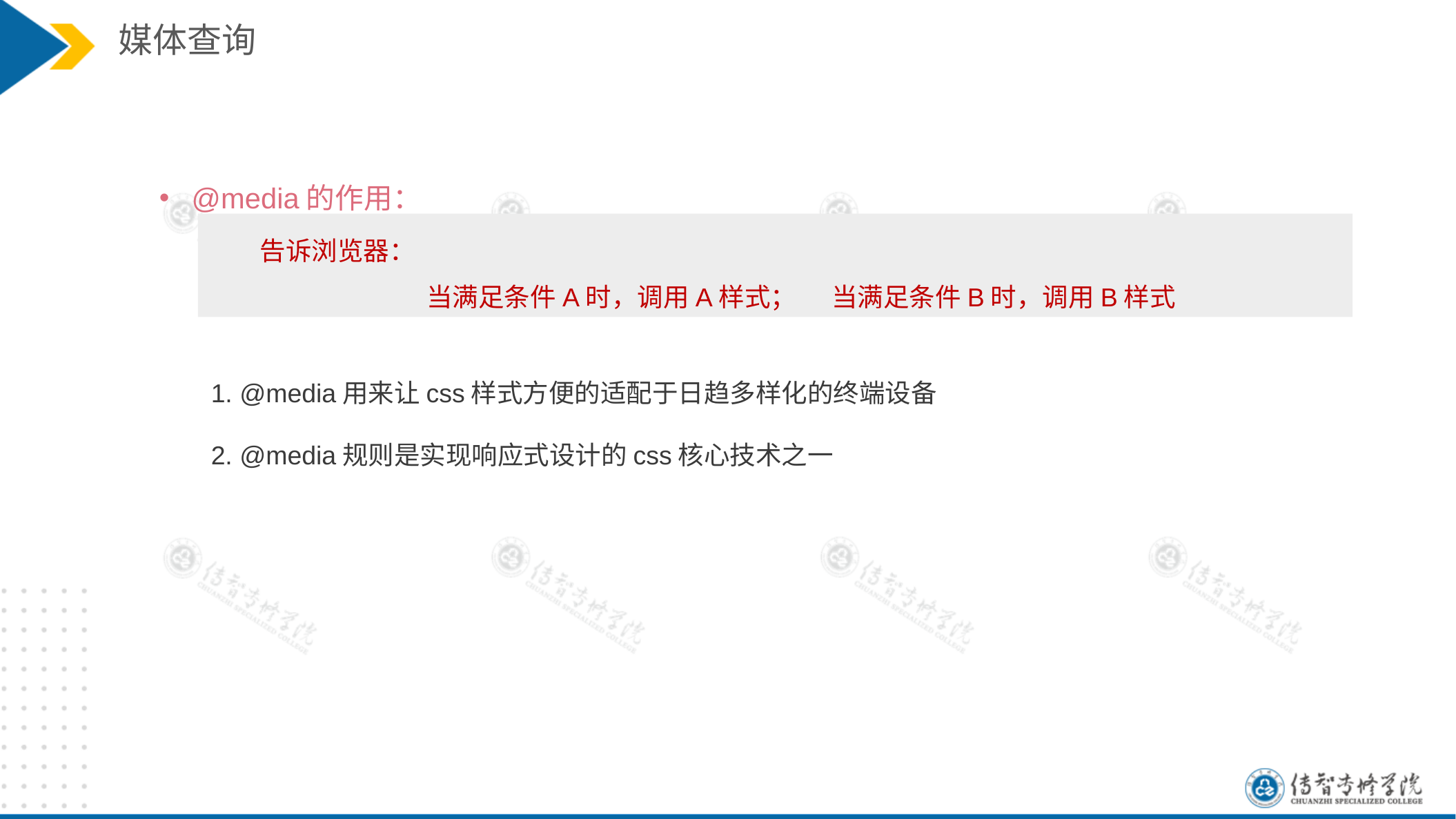

媒体查询

@media的作用：

1. @media用来让css样式方便的适配于日趋多样化的终端设备
2. @media规则是实现响应式设计的css核心技术之一

告诉浏览器：
当满足条件A时，调用A样式；      当满足条件B时，调用B样式